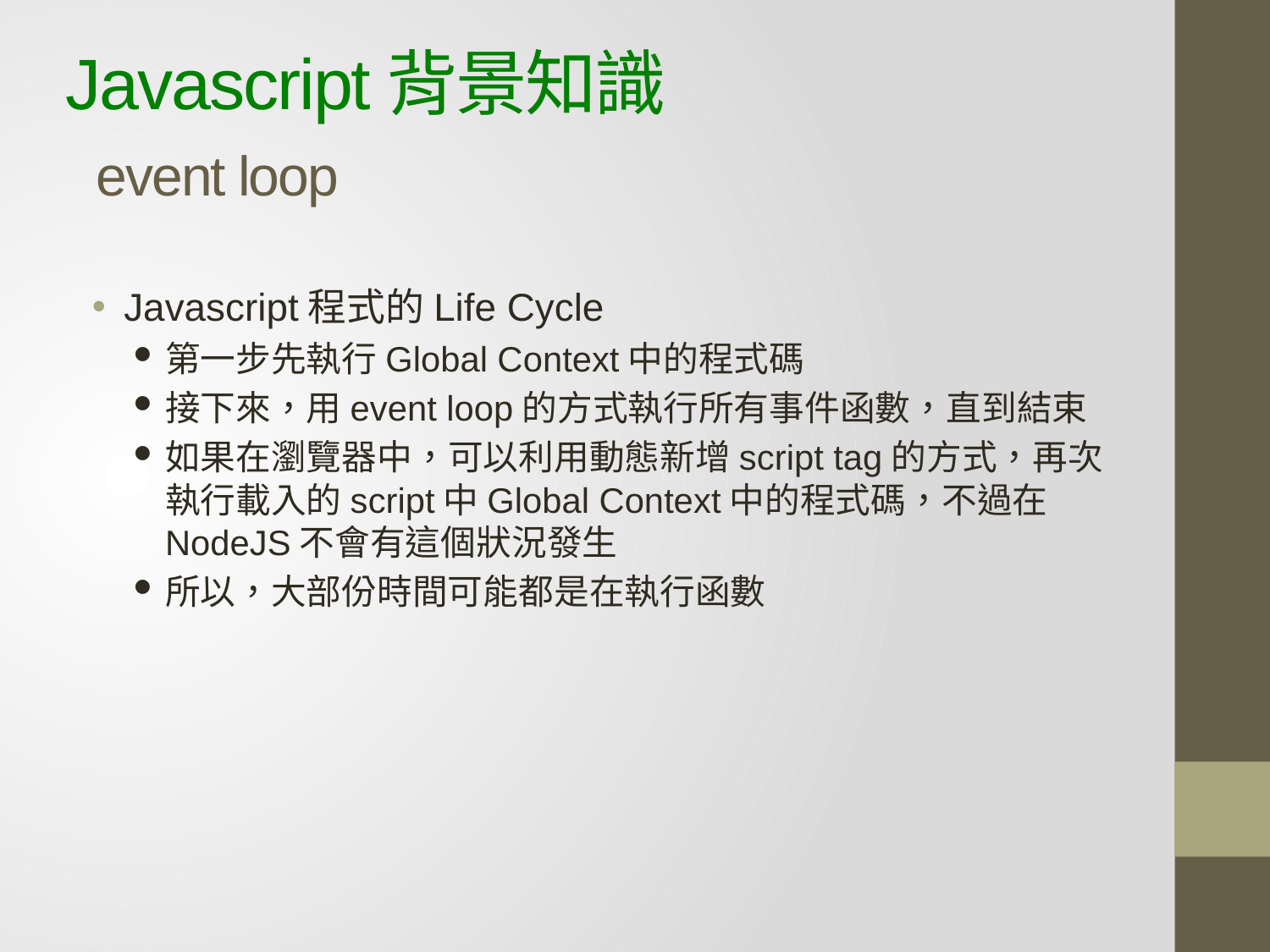

# Javascript背景知識 event loop

Javascript程式的Life Cycle
第一步先執行Global Context中的程式碼
接下來，用event loop的方式執行所有事件函數，直到結束
如果在瀏覽器中，可以利用動態新增script tag的方式，再次執行載入的script中Global Context中的程式碼，不過在NodeJS不會有這個狀況發生
所以，大部份時間可能都是在執行函數